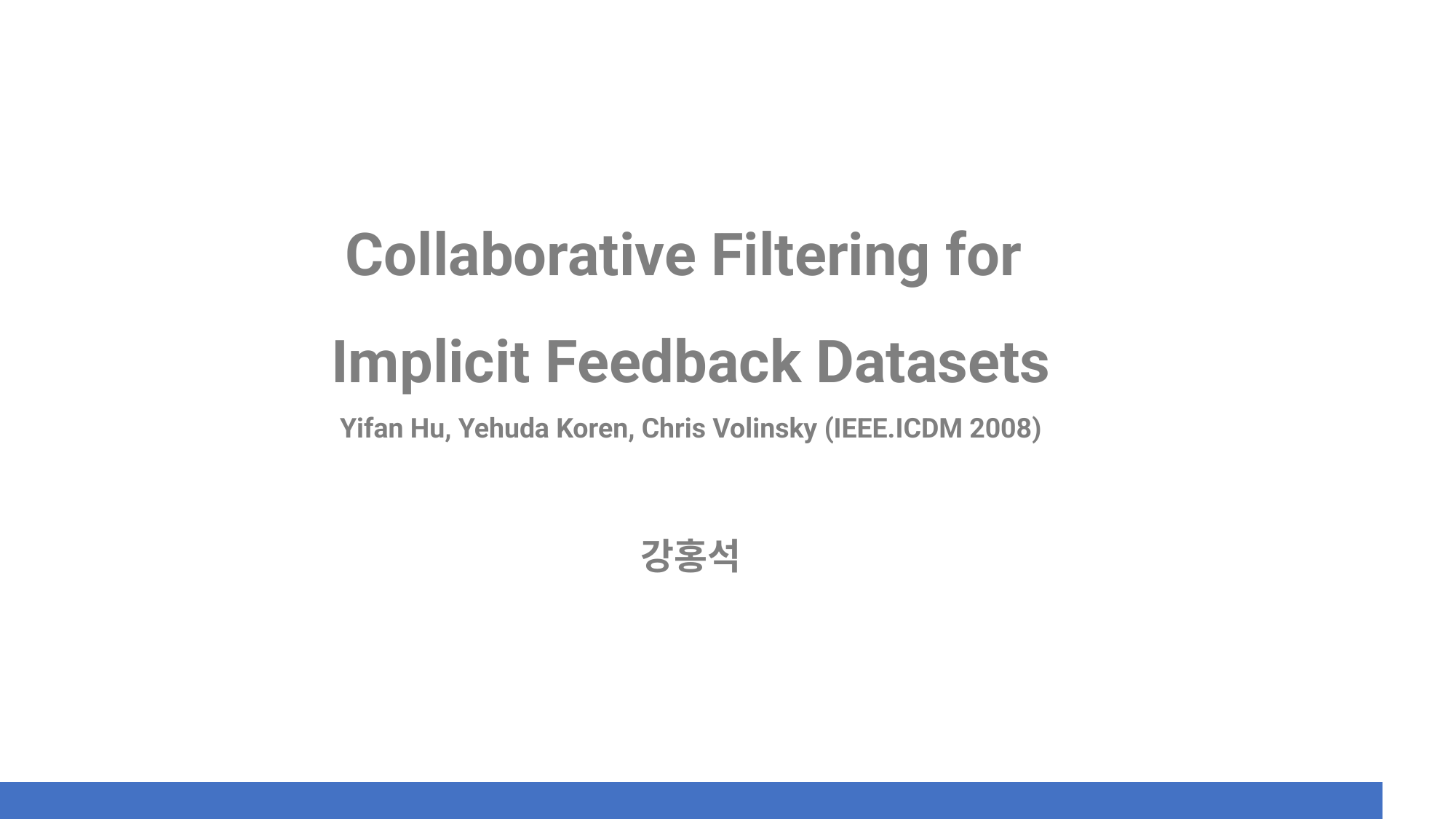

Collaborative Filtering for
Implicit Feedback Datasets
Yifan Hu, Yehuda Koren, Chris Volinsky (IEEE.ICDM 2008)

강홍석